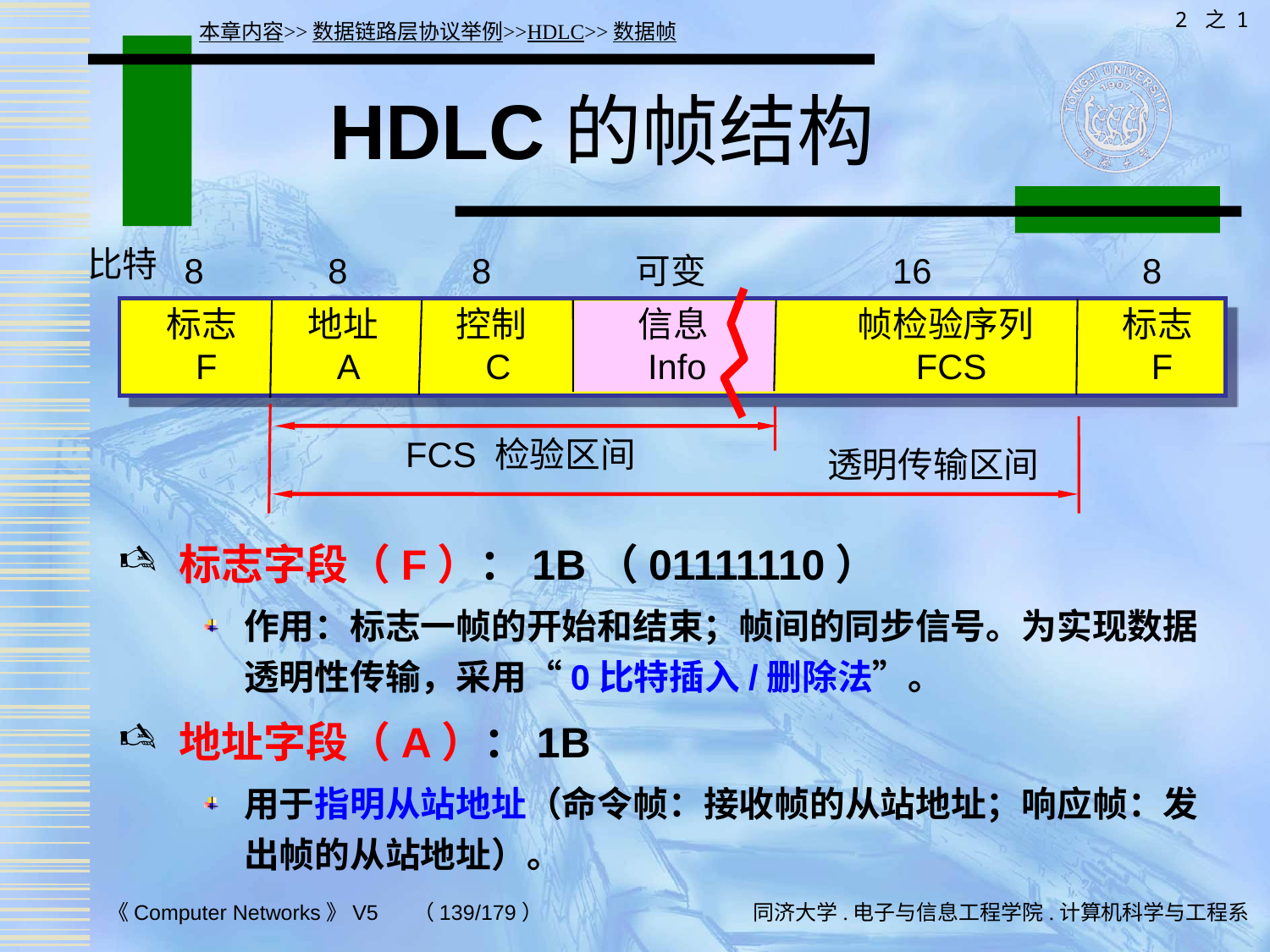

2 之 1
本章内容>>数据链路层协议举例>>HDLC>>数据帧
# HDLC的帧结构
比特
8
8
8
可变
16
8

标志
   F
地址
   A
控制
   C
信息
 Info
帧检验序列
      FCS
标志
   F

FCS 检验区间
透明传输区间

标志字段（F）：1B（01111110）
作用：标志一帧的开始和结束；帧间的同步信号。为实现数据透明性传输，采用“0比特插入/删除法”。
地址字段（A）：1B
用于指明从站地址（命令帧：接收帧的从站地址；响应帧：发出帧的从站地址）。